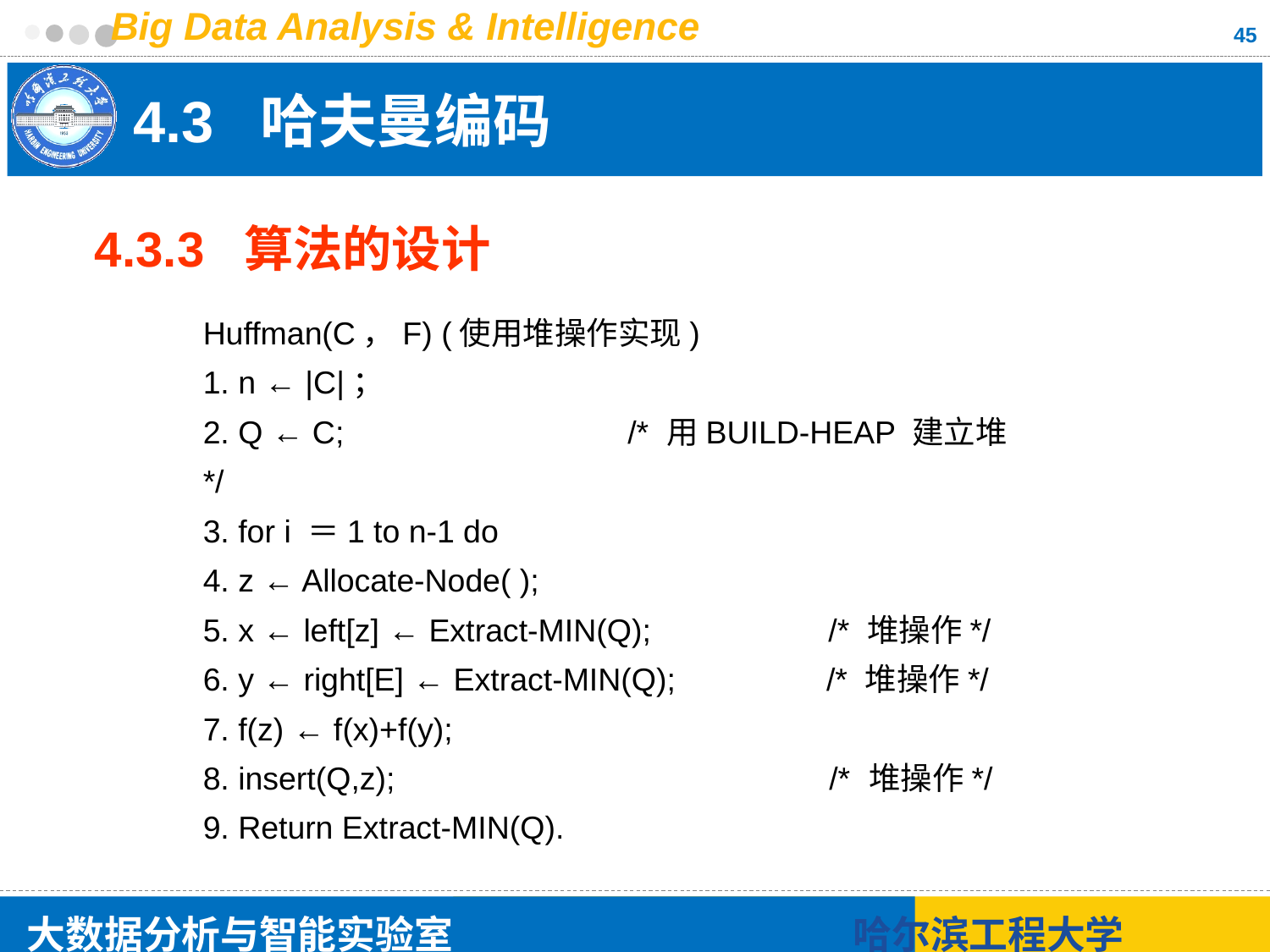

45
# 4.3  哈夫曼编码
4.3.3  算法的设计
Huffman(C，F) (使用堆操作实现)
1. n ← |C|；
2. Q ← C;                                /* 用BUILD-HEAP 建立堆 */
3. for i ＝1 to n-1 do
4. z ← Allocate-Node( );
5. x ← left[z] ← Extract-MIN(Q);                    /* 堆操作*/
6. y ← right[E] ← Extract-MIN(Q);                 /* 堆操作*/
7. f(z) ← f(x)+f(y);
8. insert(Q,z);                                                 /* 堆操作*/
9. Return Extract-MIN(Q).